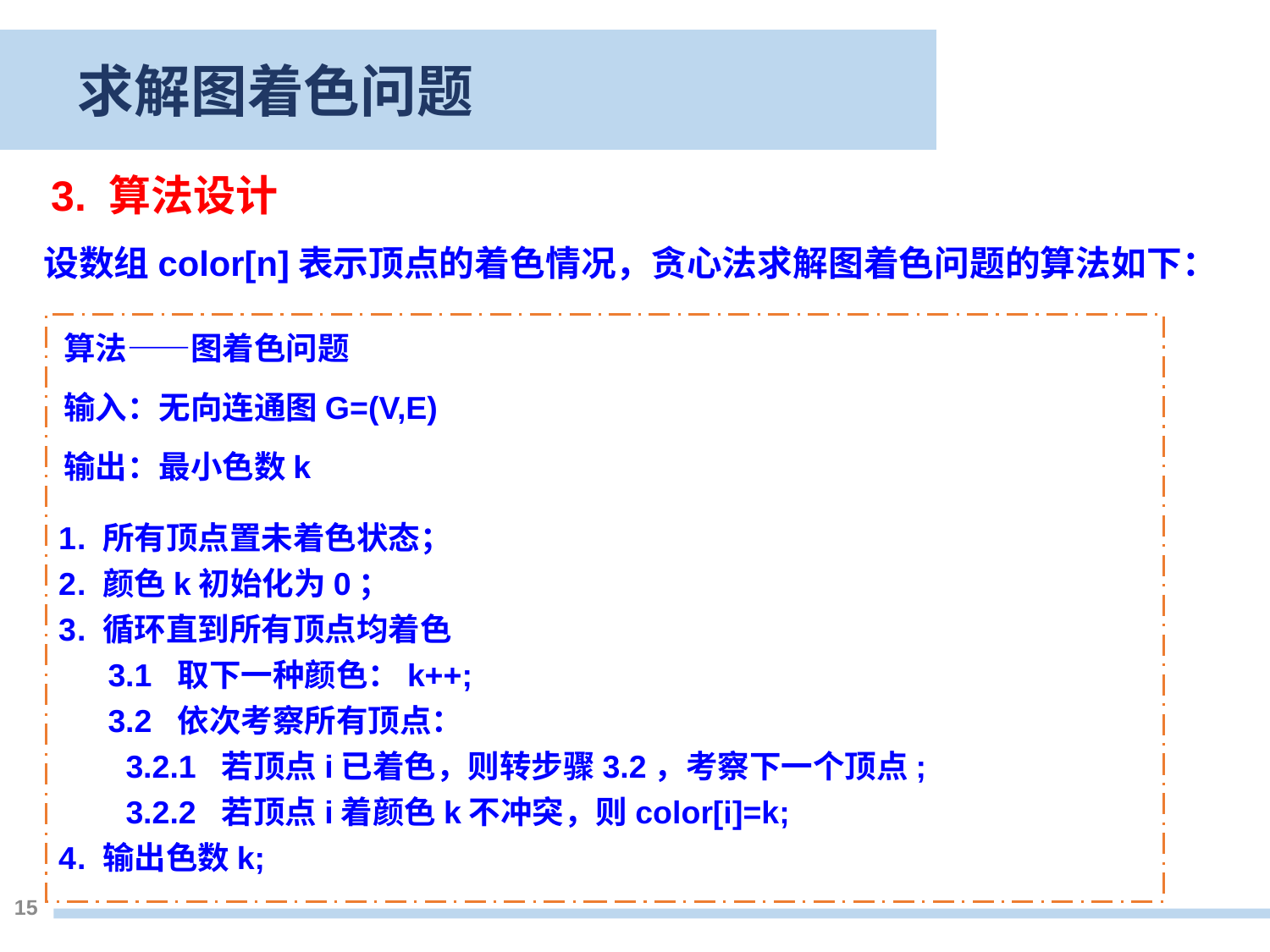

求解图着色问题
3. 算法设计
设数组color[n]表示顶点的着色情况，贪心法求解图着色问题的算法如下：
算法——图着色问题
输入：无向连通图G=(V,E)
输出：最小色数k
 所有顶点置未着色状态；
 颜色k初始化为0；
 循环直到所有顶点均着色
     3.1  取下一种颜色：k++;
     3.2  依次考察所有顶点：
       3.2.1  若顶点i已着色，则转步骤3.2，考察下一个顶点;
       3.2.2  若顶点i着颜色k不冲突，则color[i]=k;
 输出色数k;

15